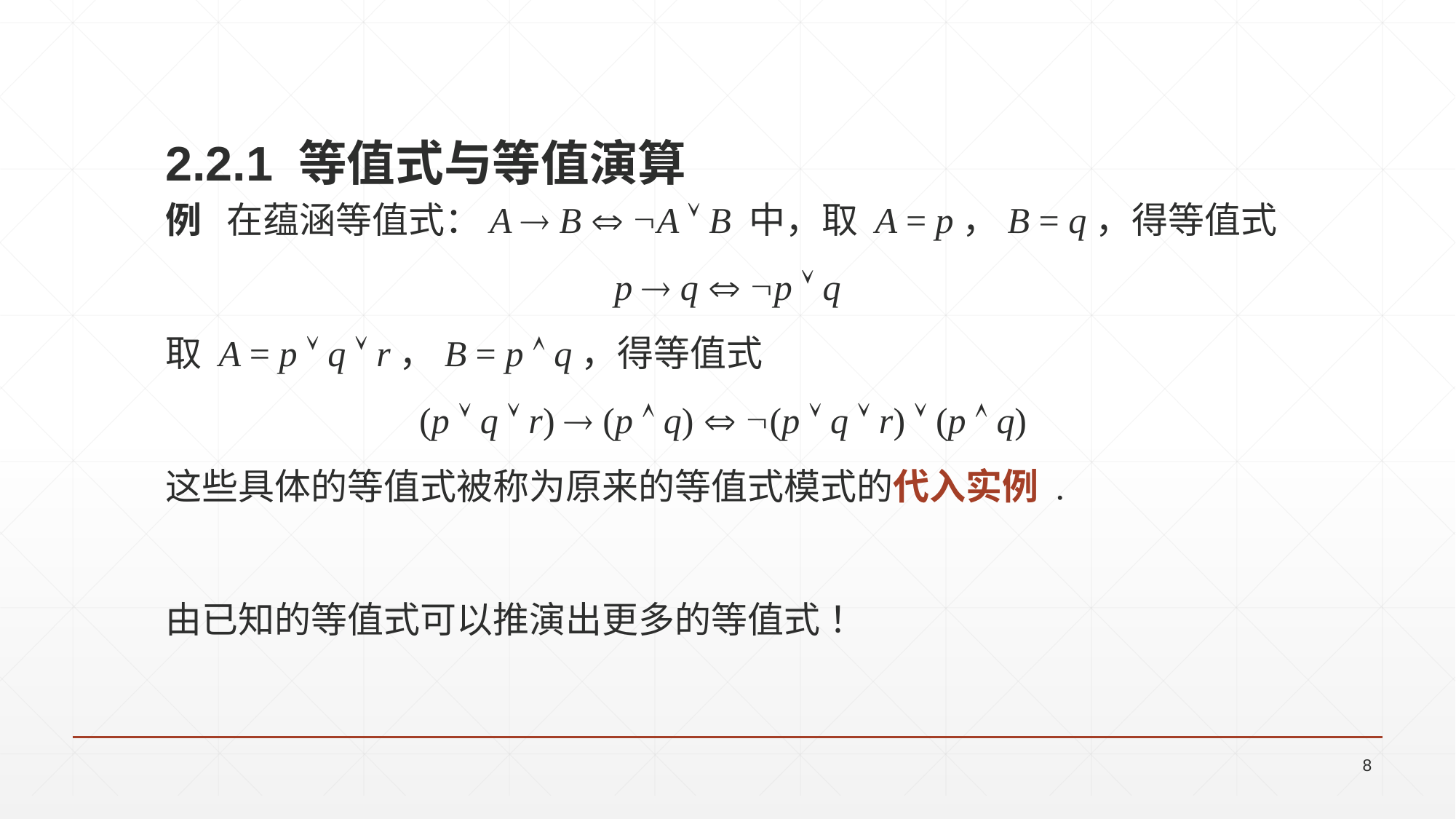

2.2.1 等值式与等值演算
例   在蕴涵等值式：A → B ⇔ ¬A ∨ B 中，取 A = p，B = q，得等值式
p → q ⇔ ¬p ∨ q
取 A = p ∨ q ∨ r，B = p ∧ q，得等值式
(p ∨ q ∨ r) → (p ∧ q) ⇔ ¬(p ∨ q ∨ r) ∨ (p ∧ q)
这些具体的等值式被称为原来的等值式模式的代入实例 .

由已知的等值式可以推演出更多的等值式 ！
8